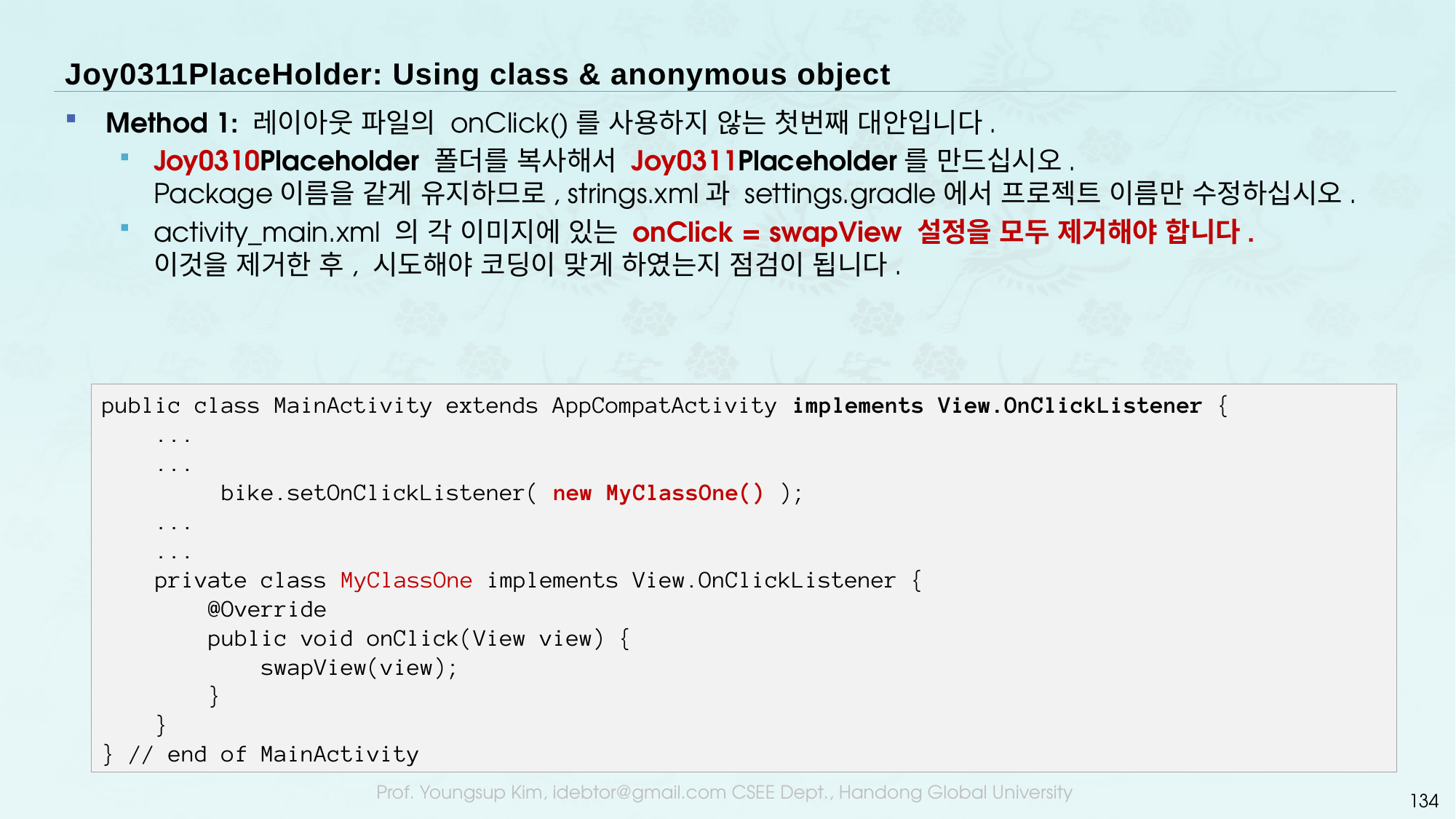

# Joy0311PlaceHolder: Using class & anonymous object
Method 1: 레이아웃 파일의 onClick()를 사용하지 않는 첫번째 대안입니다.
Joy0310Placeholder 폴더를 복사해서 Joy0311Placeholder를 만드십시오.
Package이름을 같게 유지하므로, strings.xml과 settings.gradle에서 프로젝트 이름만 수정하십시오.
activity_main.xml 의 각 이미지에 있는 onClick = swapView 설정을 모두 제거해야 합니다.
이것을 제거한 후, 시도해야 코딩이 맞게 하였는지 점검이 됩니다.

public class MainActivity extends AppCompatActivity implements View.OnClickListener {
    ...
    ...
         bike.setOnClickListener( new MyClassOne() );
    ...
    ...
    private class MyClassOne implements View.OnClickListener {
        @Override
        public void onClick(View view) {
            swapView(view);
        }
    }
} // end of MainActivity
134